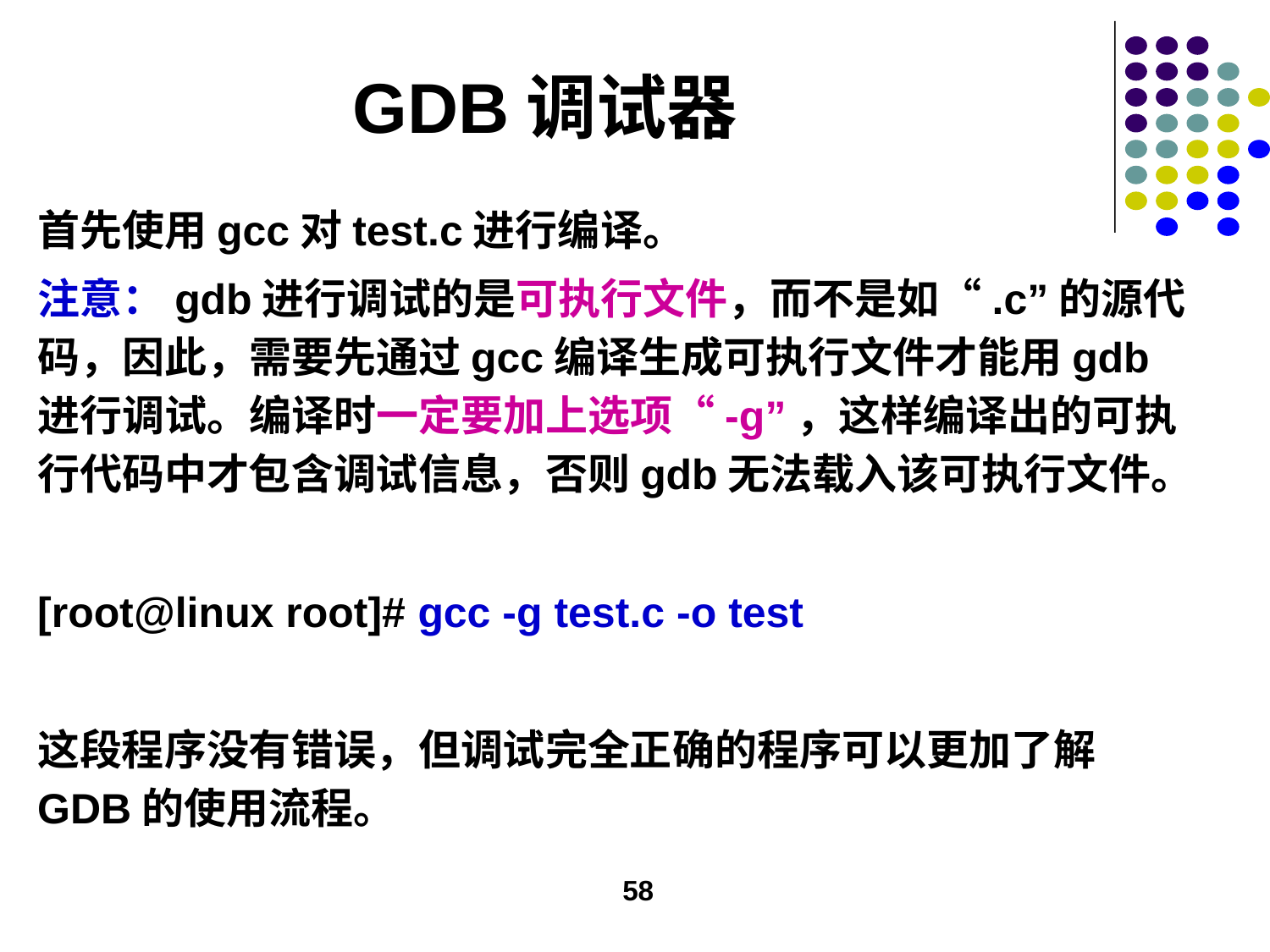

GDB调试器
首先使用gcc对test.c进行编译。
注意：gdb进行调试的是可执行文件，而不是如“.c”的源代码，因此，需要先通过gcc编译生成可执行文件才能用gdb进行调试。编译时一定要加上选项“-g”，这样编译出的可执行代码中才包含调试信息，否则gdb无法载入该可执行文件。

[root@linux root]# gcc -g test.c -o test

这段程序没有错误，但调试完全正确的程序可以更加了解GDB的使用流程。
58